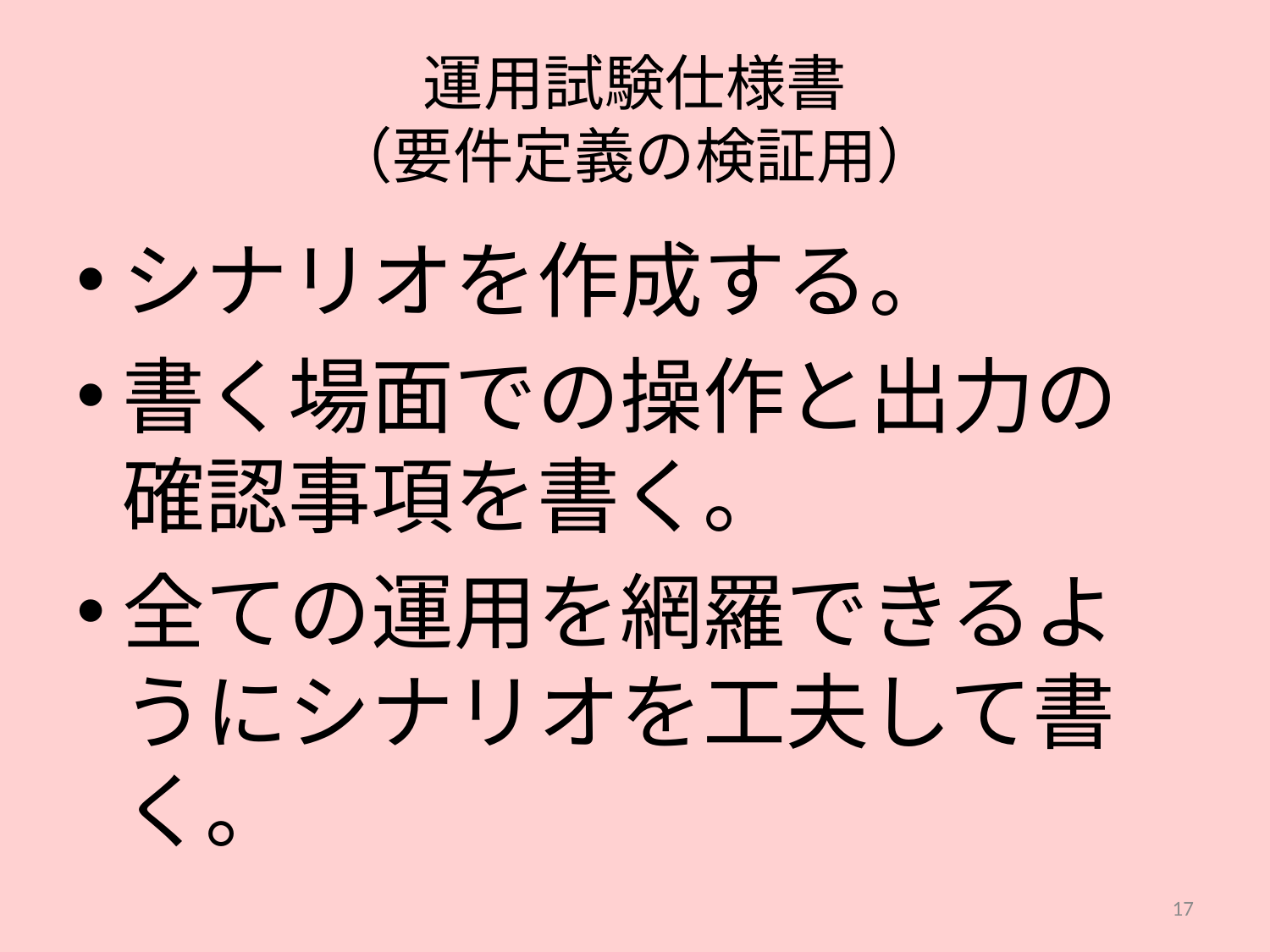

# 運用試験仕様書 （要件定義の検証用）
シナリオを作成する。
書く場面での操作と出力の確認事項を書く。
全ての運用を網羅できるようにシナリオを工夫して書く。
17